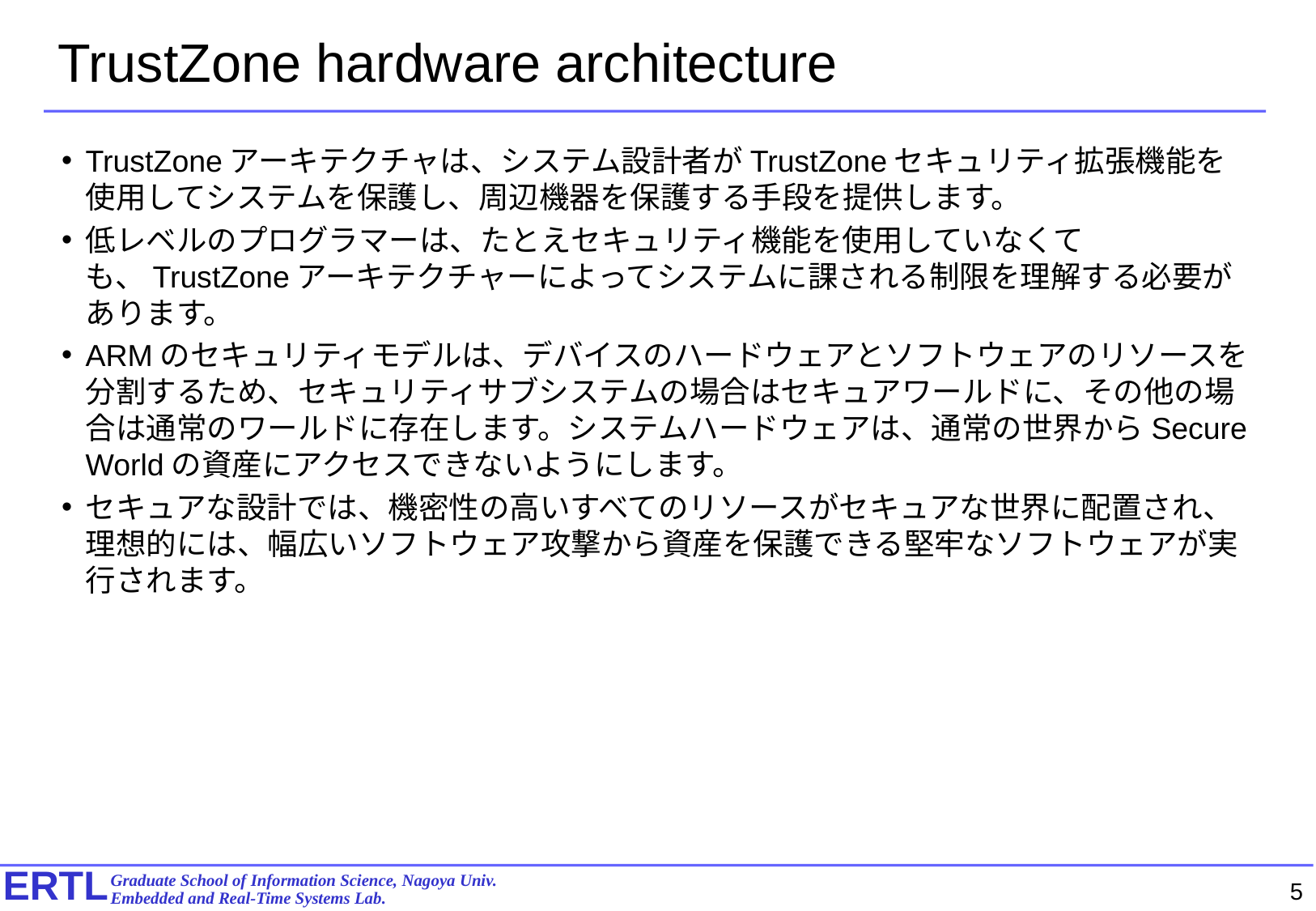

# TrustZone hardware architecture
TrustZoneアーキテクチャは、システム設計者がTrustZoneセキュリティ拡張機能を使用してシステムを保護し、周辺機器を保護する手段を提供します。
低レベルのプログラマーは、たとえセキュリティ機能を使用していなくても、TrustZoneアーキテクチャーによってシステムに課される制限を理解する必要があります。
ARMのセキュリティモデルは、デバイスのハードウェアとソフトウェアのリソースを分割するため、セキュリティサブシステムの場合はセキュアワールドに、その他の場合は通常のワールドに存在します。システムハードウェアは、通常の世界からSecure Worldの資産にアクセスできないようにします。
セキュアな設計では、機密性の高いすべてのリソースがセキュアな世界に配置され、理想的には、幅広いソフトウェア攻撃から資産を保護できる堅牢なソフトウェアが実行されます。

5